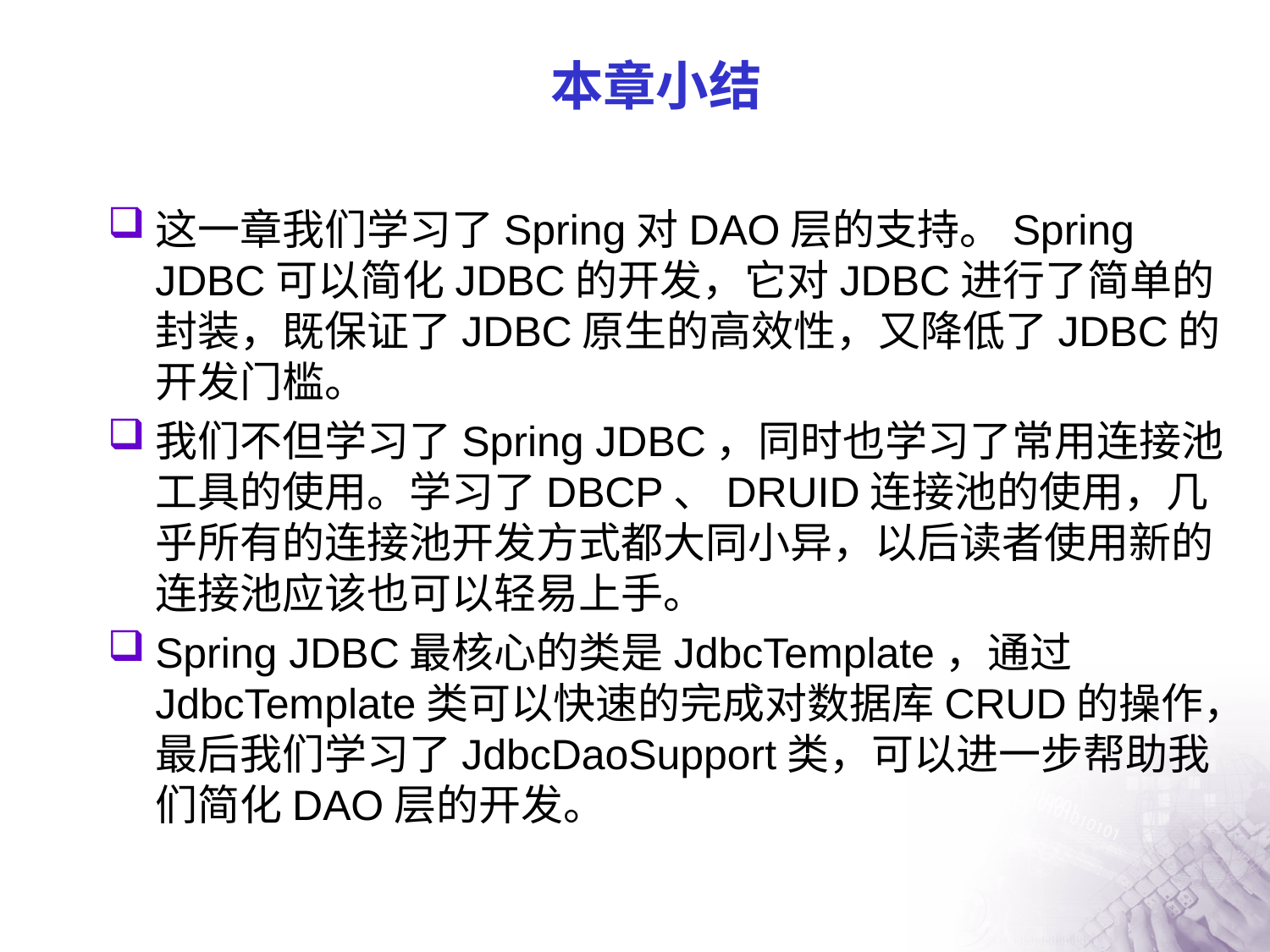

# 本章小结
这一章我们学习了Spring对DAO层的支持。Spring JDBC可以简化JDBC的开发，它对JDBC进行了简单的封装，既保证了JDBC原生的高效性，又降低了JDBC的开发门槛。
我们不但学习了Spring JDBC，同时也学习了常用连接池工具的使用。学习了DBCP、DRUID连接池的使用，几乎所有的连接池开发方式都大同小异，以后读者使用新的连接池应该也可以轻易上手。
Spring JDBC最核心的类是JdbcTemplate，通过JdbcTemplate类可以快速的完成对数据库CRUD的操作，最后我们学习了JdbcDaoSupport类，可以进一步帮助我们简化DAO层的开发。